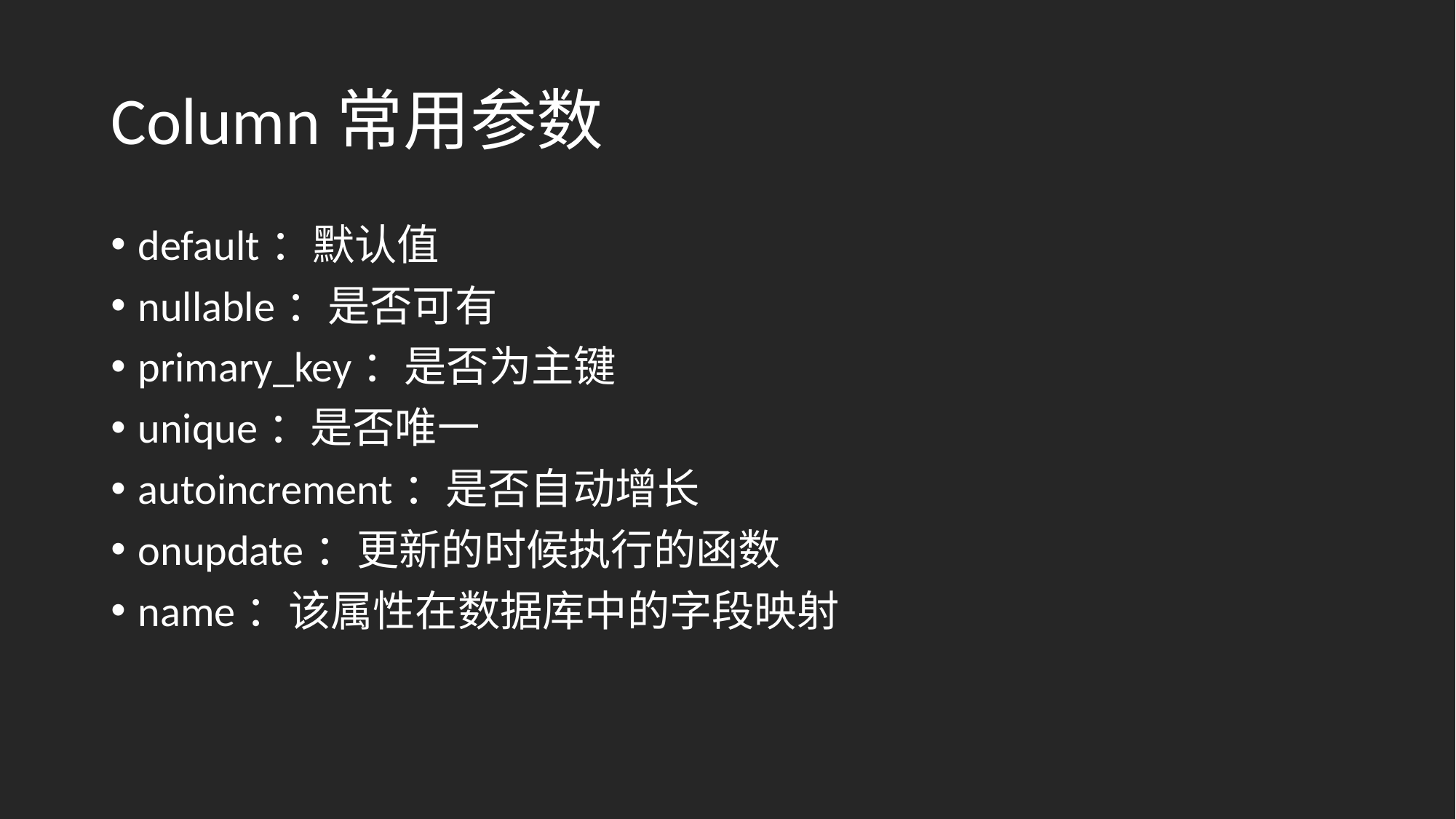

# Column常用参数
default：默认值
nullable：是否可有
primary_key：是否为主键
unique：是否唯一
autoincrement：是否自动增长
onupdate：更新的时候执行的函数
name：该属性在数据库中的字段映射